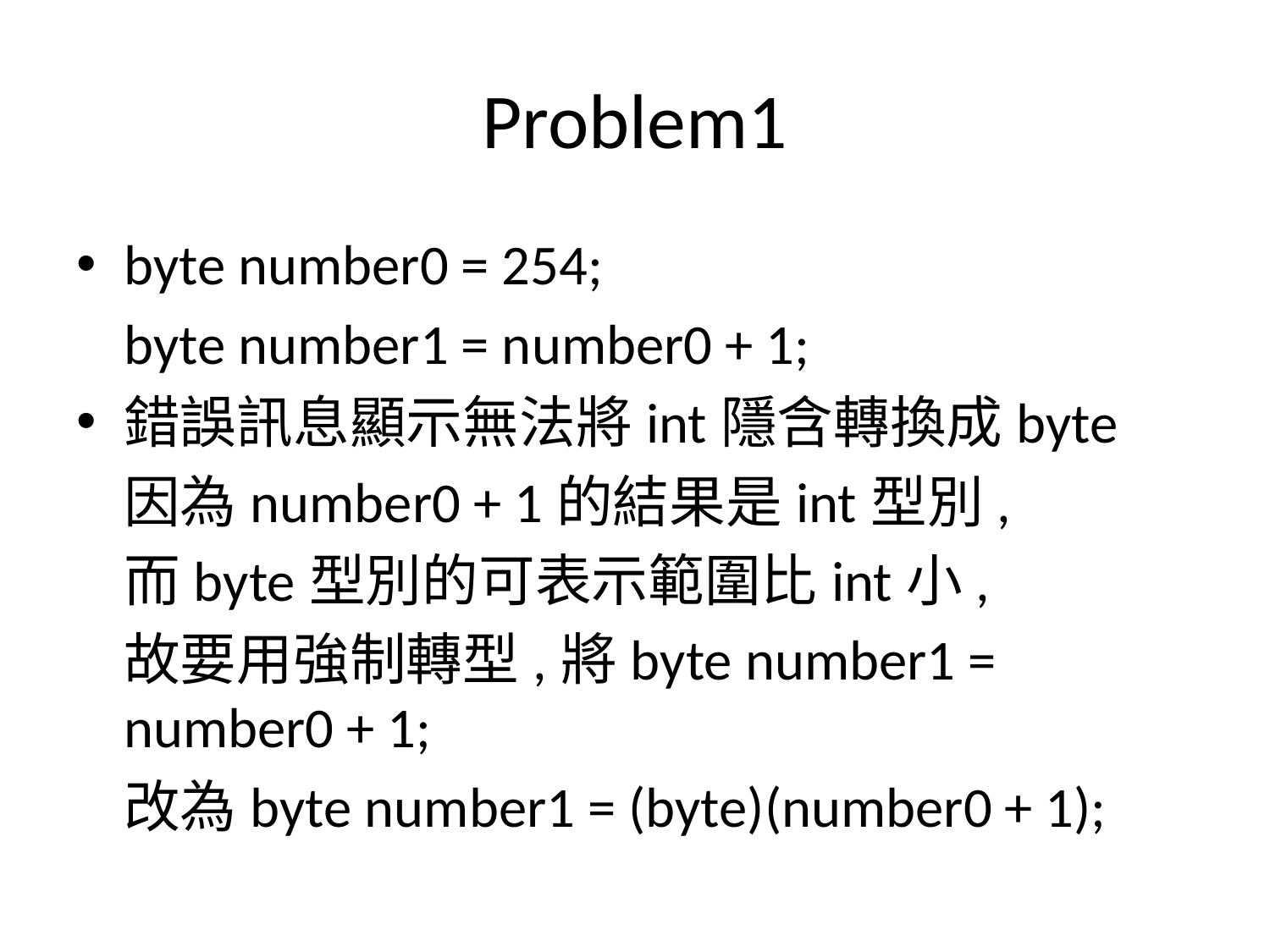

# Problem1
byte number0 = 254;
	byte number1 = number0 + 1;
錯誤訊息顯示無法將int隱含轉換成byte
	因為number0 + 1的結果是int型別,
	而byte型別的可表示範圍比int小,
	故要用強制轉型,將byte number1 = number0 + 1;
	改為byte number1 = (byte)(number0 + 1);